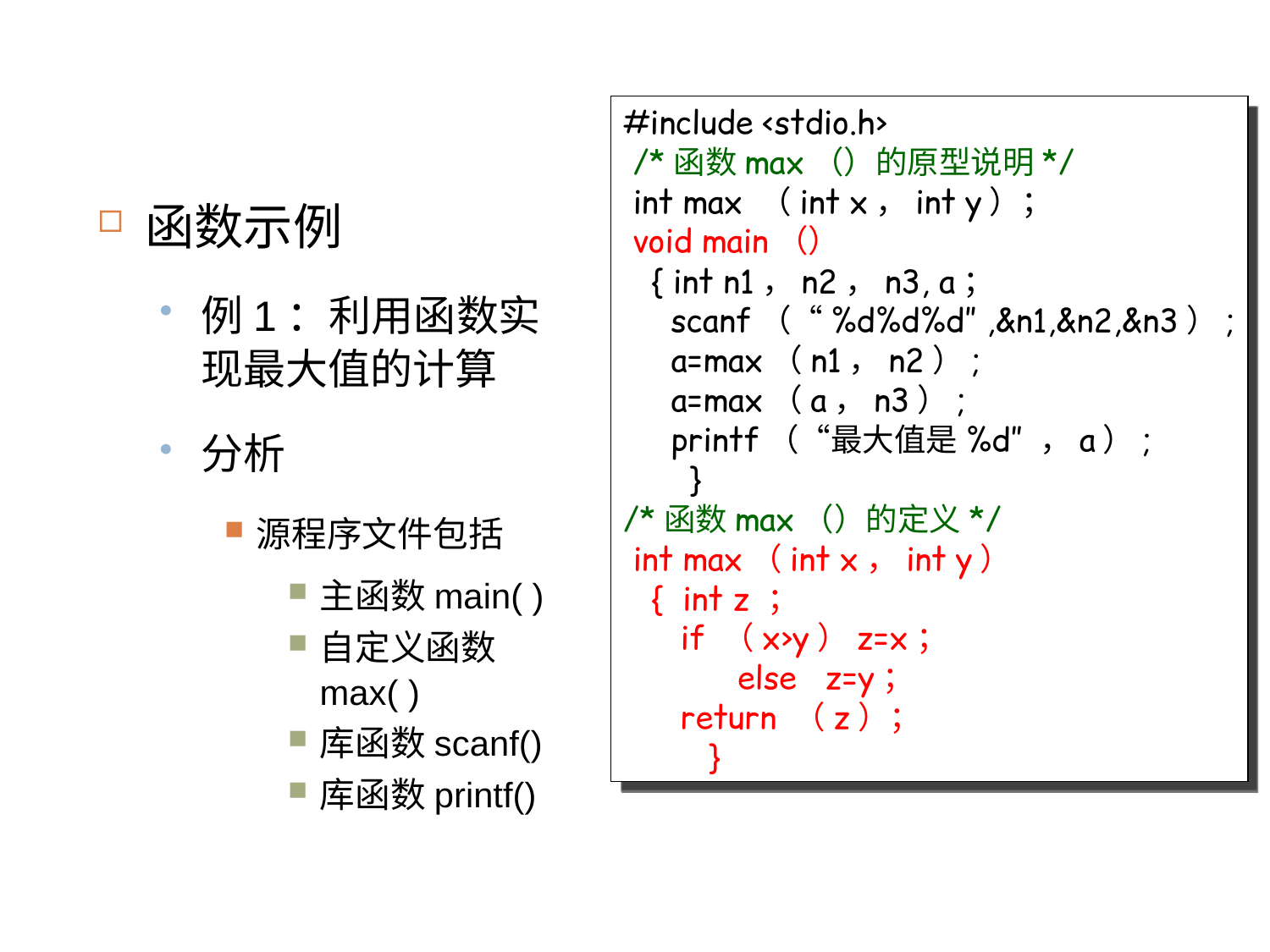

#include <stdio.h>
 /*函数max（）的原型说明*/
 int max （int x，int y）；
 void main（）
   { int n1，n2，n3, a；
     scanf（“%d%d%d” ,&n1,&n2,&n3）;
     a=max（n1，n2）;
     a=max（a，n3）;
     printf（“最大值是%d” ，a）;
       }
/*函数max（）的定义*/
 int max（int x，int y）
   {  int z ；
      if （x>y）z=x；
            else   z=y；
      return （z）；
         }
# 函数示例
例1：利用函数实现最大值的计算
分析
源程序文件包括
主函数main( )
自定义函数max( )
库函数scanf()
库函数printf()